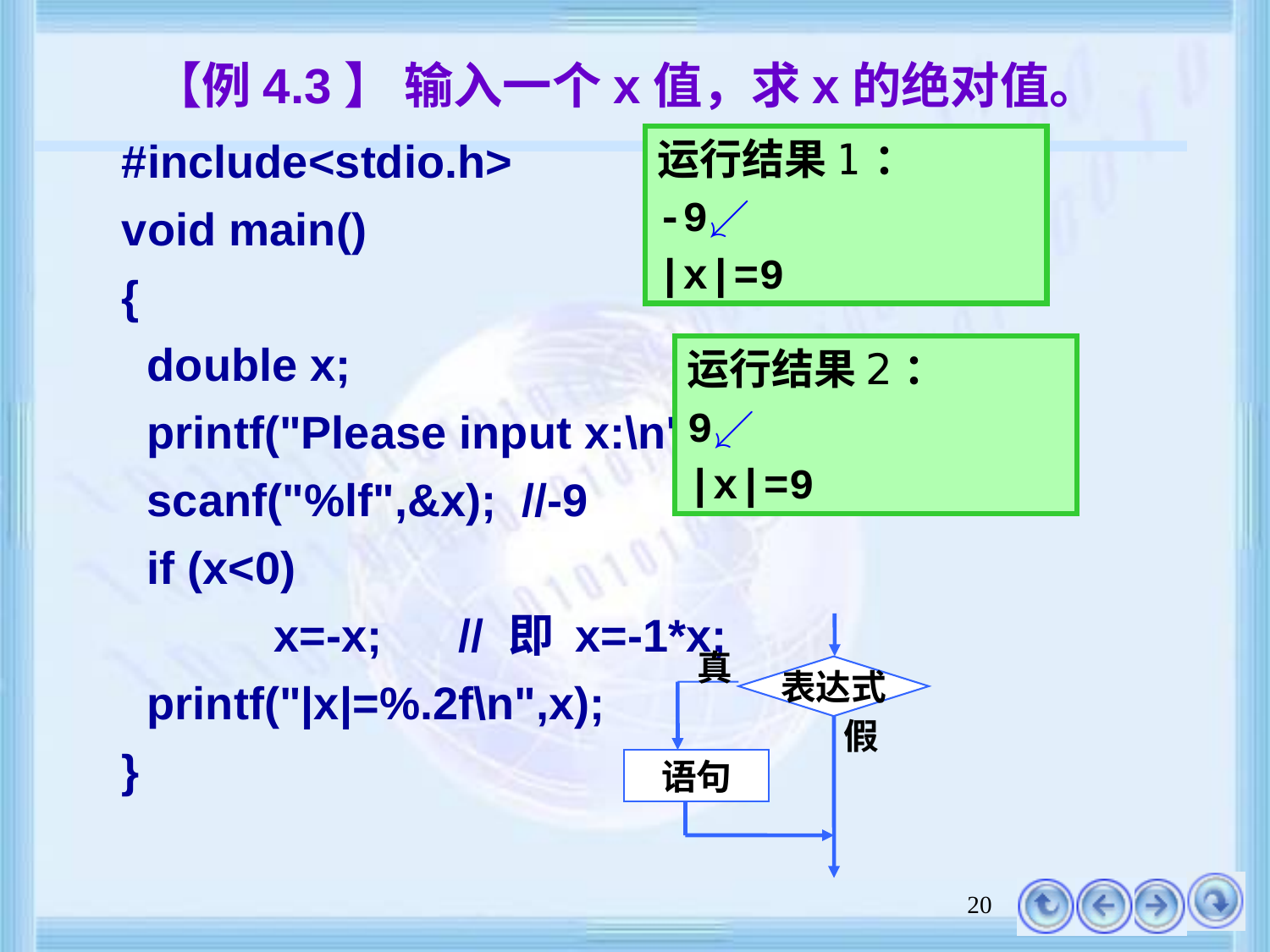

# 【例4.3】 输入一个x值，求x的绝对值。

#include<stdio.h>
void main()
{
	double x;
	printf("Please input x:\n");
	scanf("%lf",&x);  //-9
 	if (x<0)
		x=-x;      // 即 x=-1*x;
	printf("|x|=%.2f\n",x);
}
运行结果1：
-9↙
|x|=9
运行结果2：
9↙
|x|=9

真
表达式

假

语句

20